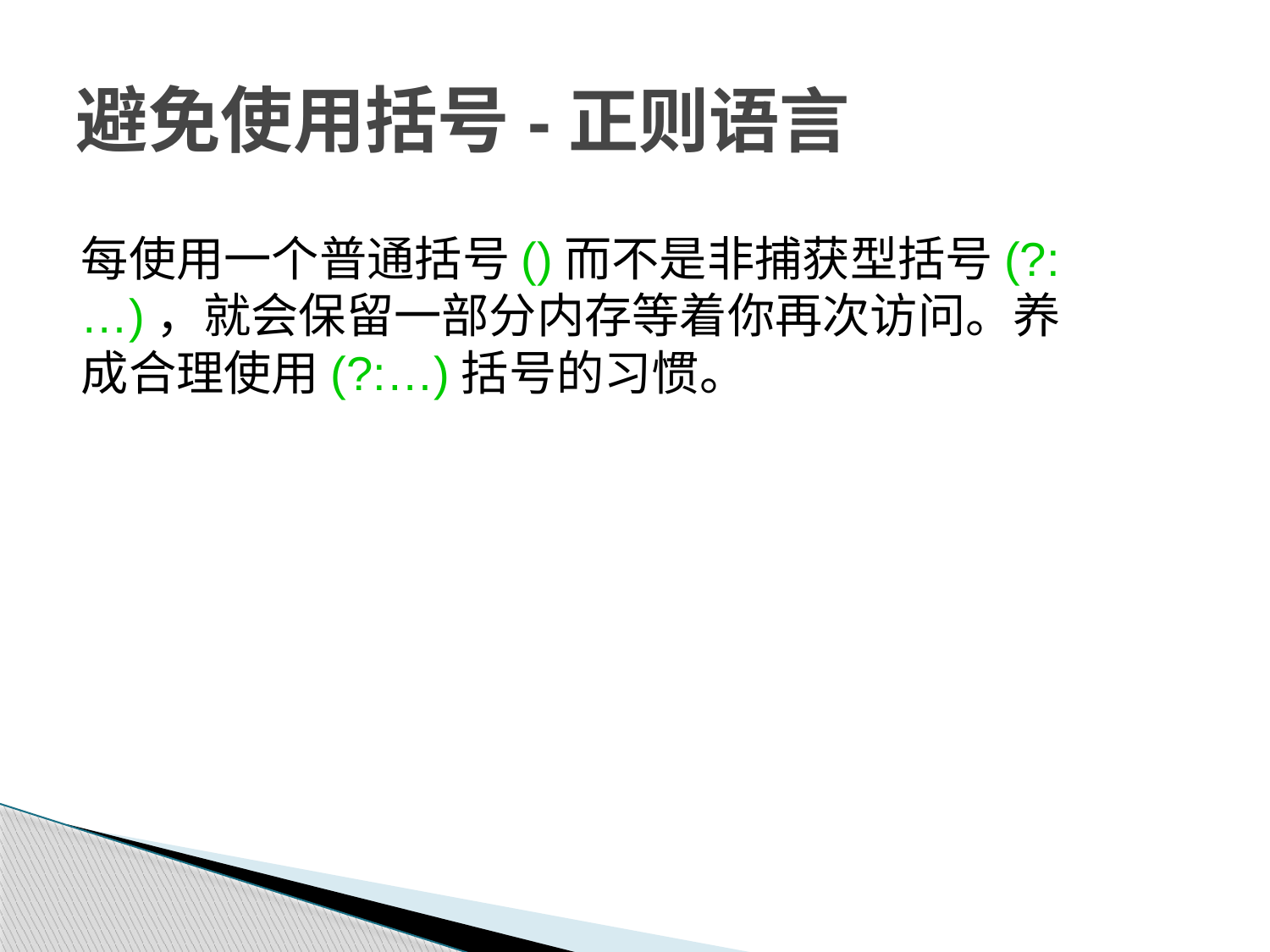

# 避免使用括号-正则语言
每使用一个普通括号()而不是非捕获型括号(?:…)，就会保留一部分内存等着你再次访问。养成合理使用(?:…)括号的习惯。